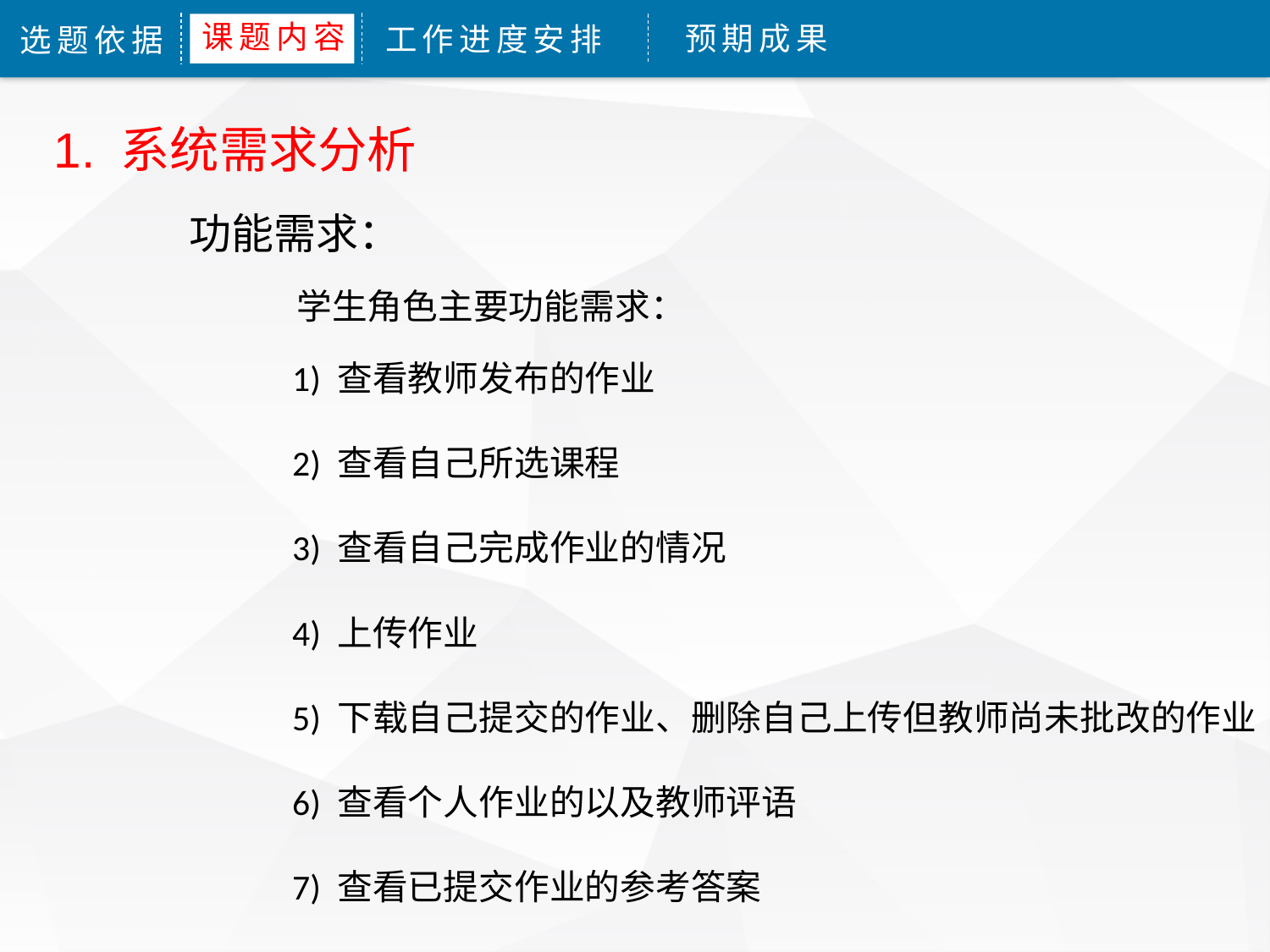

课题内容
预期成果
工作进度安排
选题依据

1. 系统需求分析
功能需求：
学生角色主要功能需求：

1) 查看教师发布的作业

2) 查看自己所选课程

3) 查看自己完成作业的情况

4) 上传作业

5) 下载自己提交的作业、删除自己上传但教师尚未批改的作业

6) 查看个人作业的以及教师评语

7) 查看已提交作业的参考答案